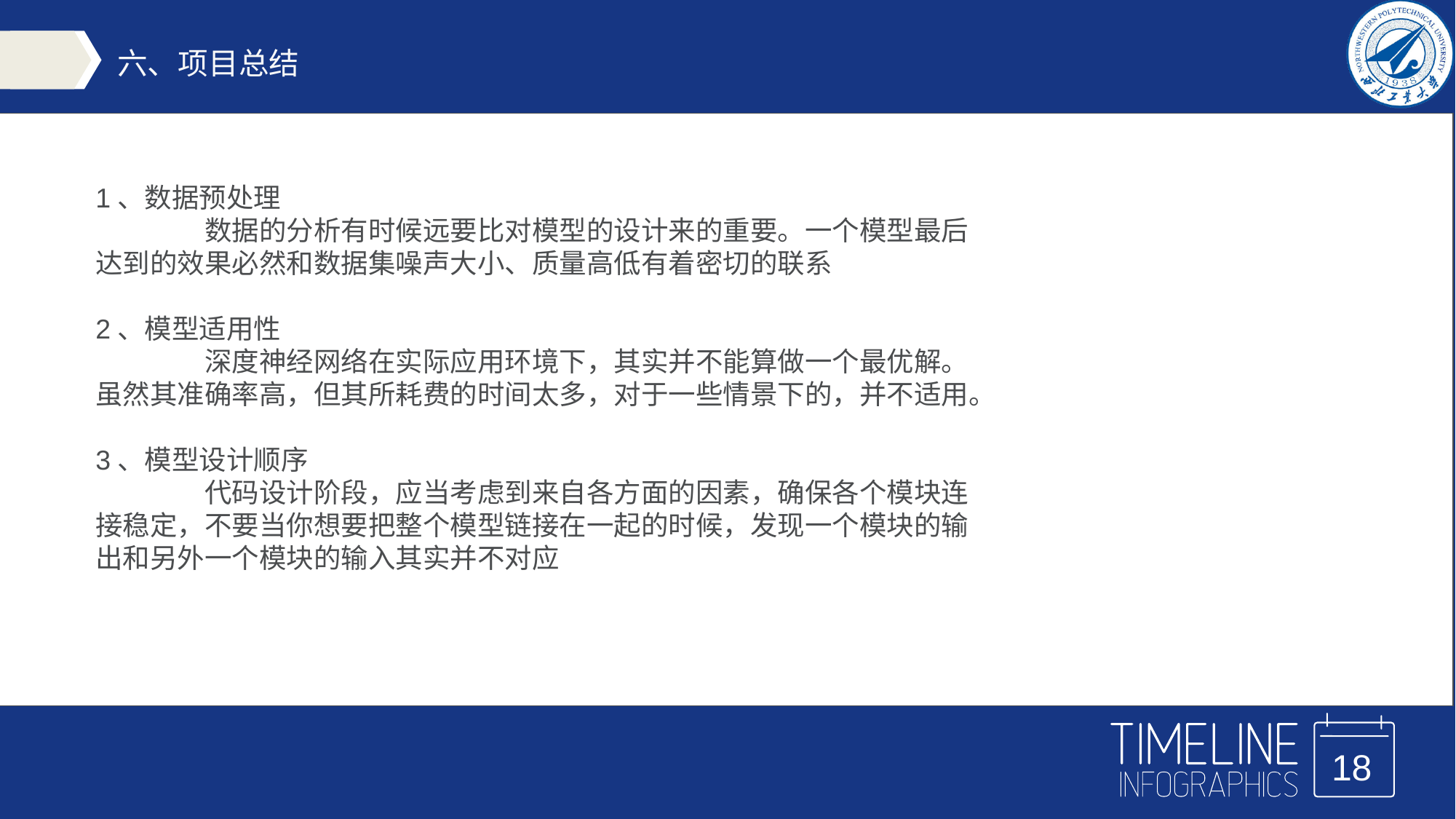

六、项目总结
1、数据预处理
	数据的分析有时候远要比对模型的设计来的重要。一个模型最后达到的效果必然和数据集噪声大小、质量高低有着密切的联系

2、模型适用性
	深度神经网络在实际应用环境下，其实并不能算做一个最优解。虽然其准确率高，但其所耗费的时间太多，对于一些情景下的，并不适用。

3、模型设计顺序
	代码设计阶段，应当考虑到来自各方面的因素，确保各个模块连接稳定，不要当你想要把整个模型链接在一起的时候，发现一个模块的输出和另外一个模块的输入其实并不对应

18